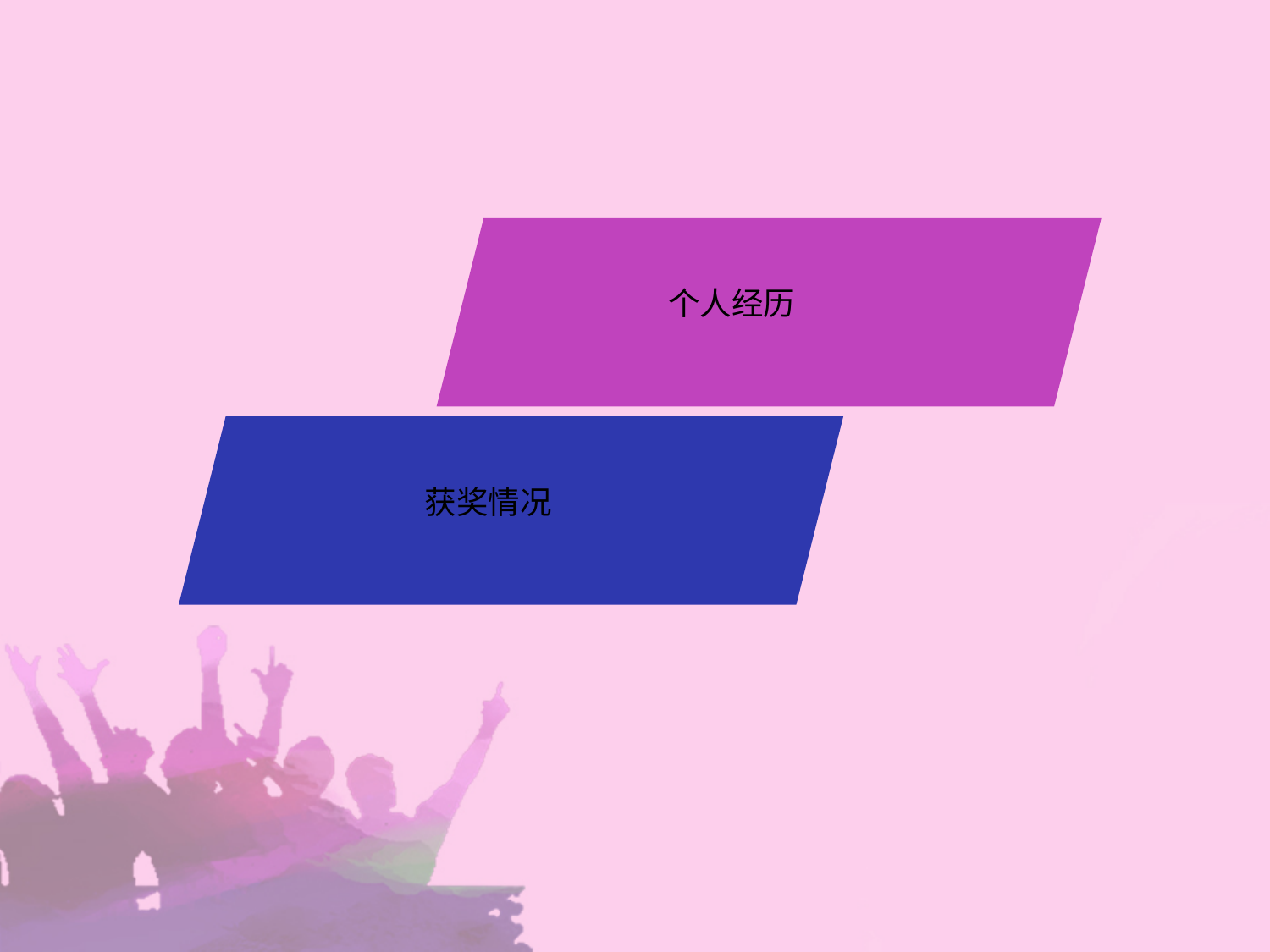

点击添加文本
个人经历

点击添加文本
获奖情况
点击添加文本
点击添加文本